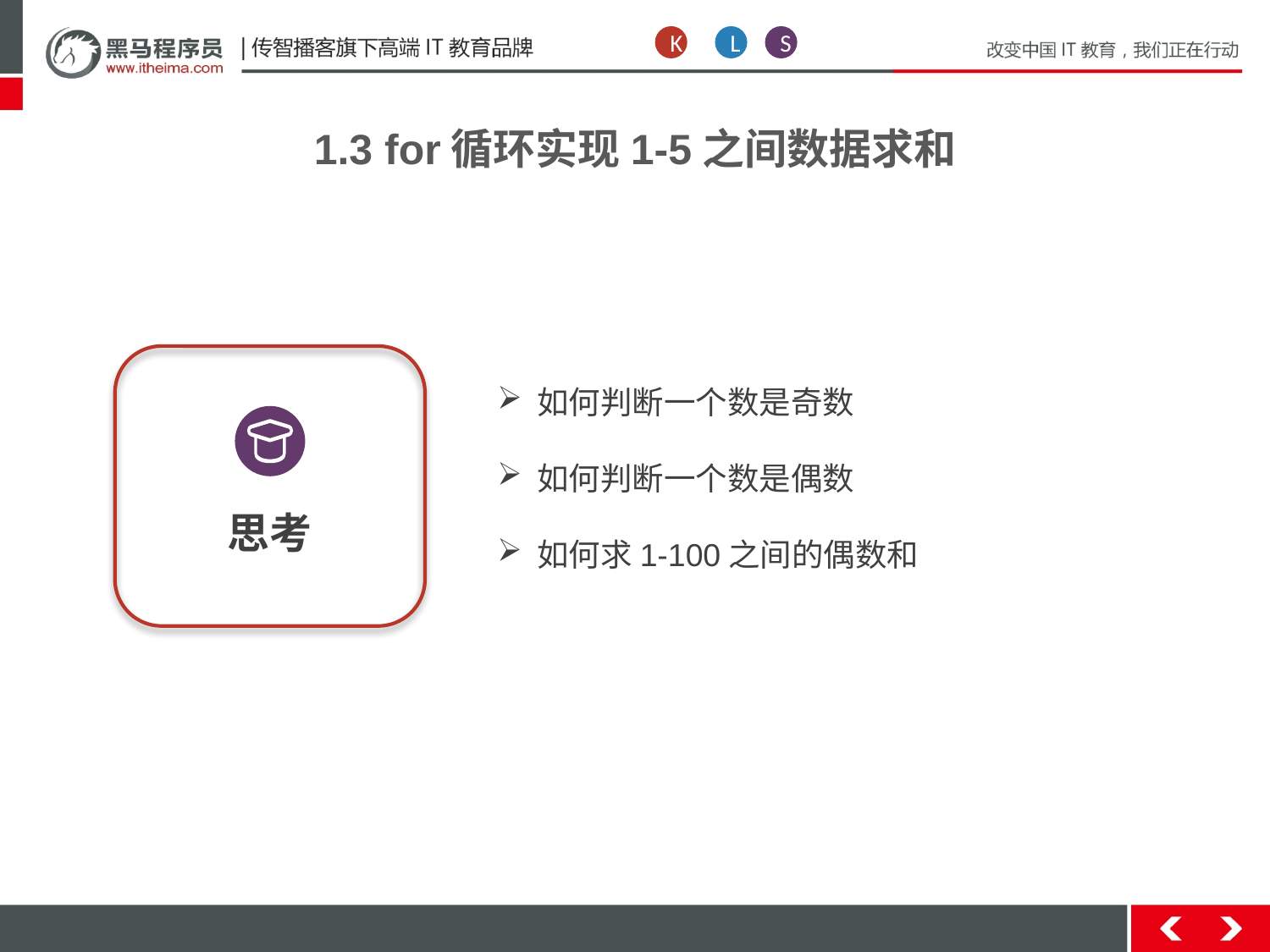

K
L
S
1.3 for循环实现1-5之间数据求和

如何判断一个数是奇数

如何判断一个数是偶数

如何求1-100之间的偶数和

思考